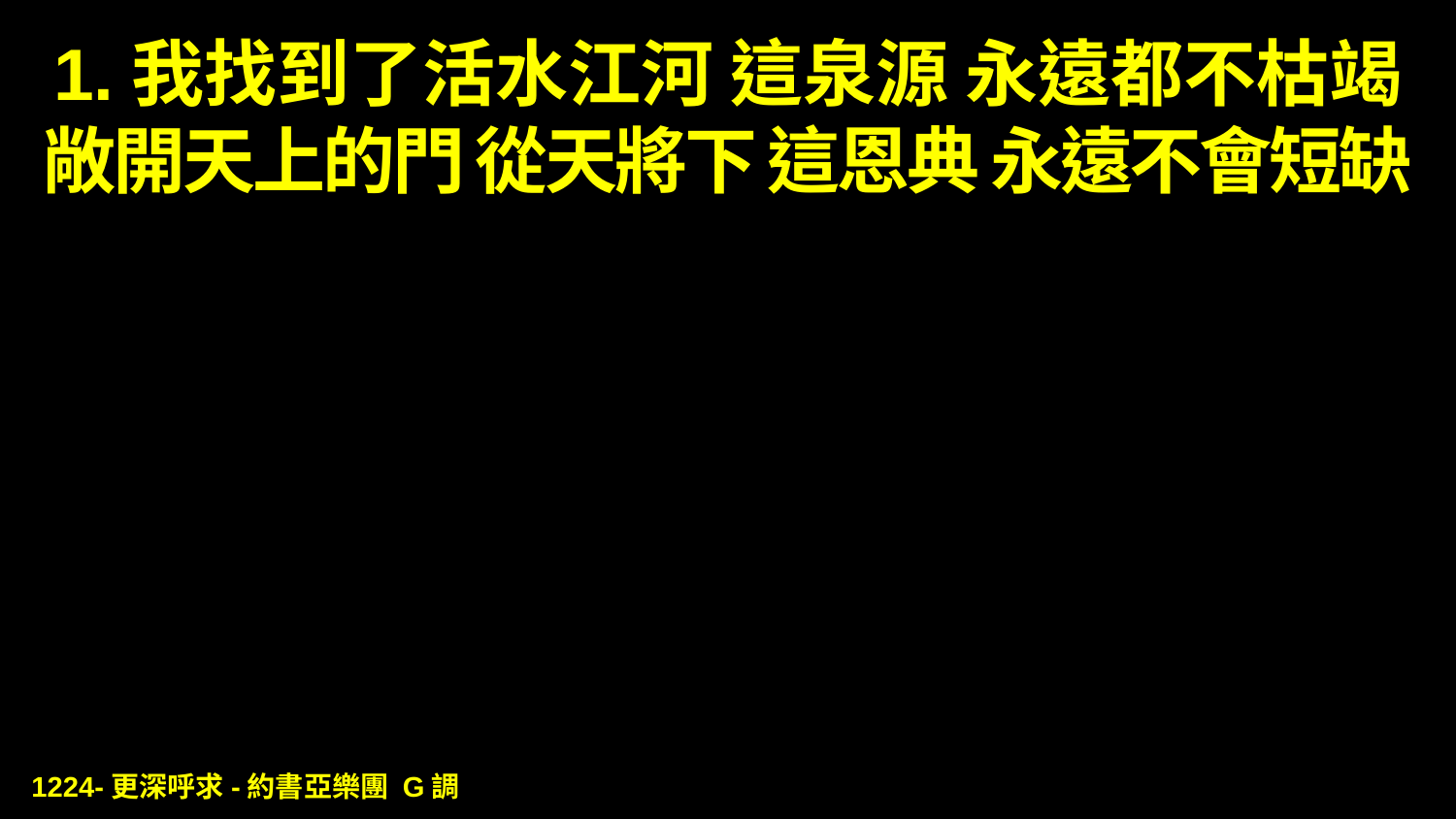

# 1.我找到了活水江河 這泉源 永遠都不枯竭 敞開天上的門 從天將下 這恩典 永遠不會短缺
1224-更深呼求-約書亞樂團 G調